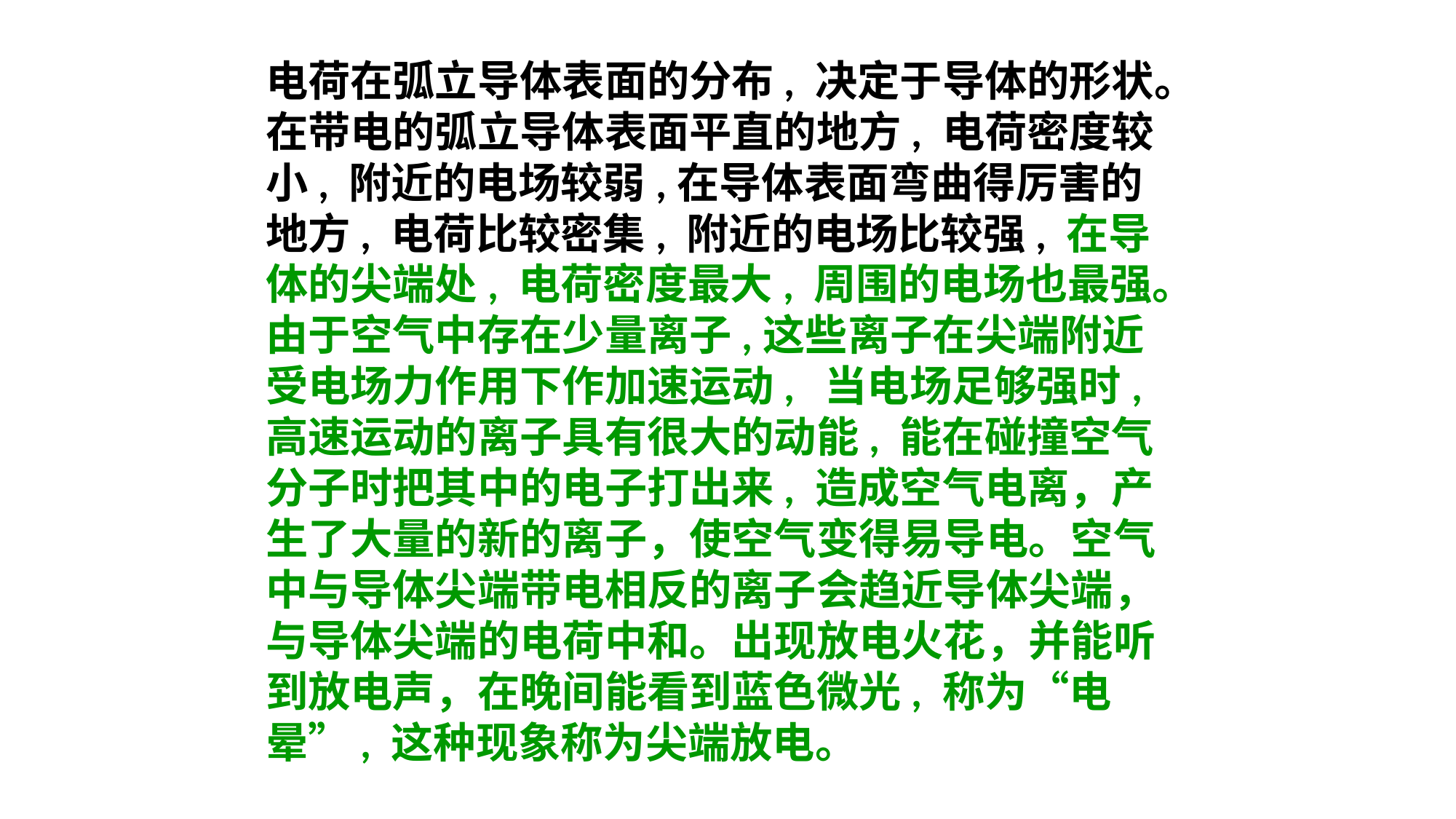

电荷在弧立导体表面的分布, 决定于导体的形状。
在带电的弧立导体表面平直的地方, 电荷密度较小, 附近的电场较弱,在导体表面弯曲得厉害的地方, 电荷比较密集, 附近的电场比较强, 在导体的尖端处, 电荷密度最大, 周围的电场也最强。由于空气中存在少量离子,这些离子在尖端附近受电场力作用下作加速运动,  当电场足够强时,  高速运动的离子具有很大的动能, 能在碰撞空气分子时把其中的电子打出来, 造成空气电离，产生了大量的新的离子，使空气变得易导电。空气中与导体尖端带电相反的离子会趋近导体尖端，与导体尖端的电荷中和。出现放电火花，并能听到放电声，在晚间能看到蓝色微光, 称为“电晕”, 这种现象称为尖端放电。